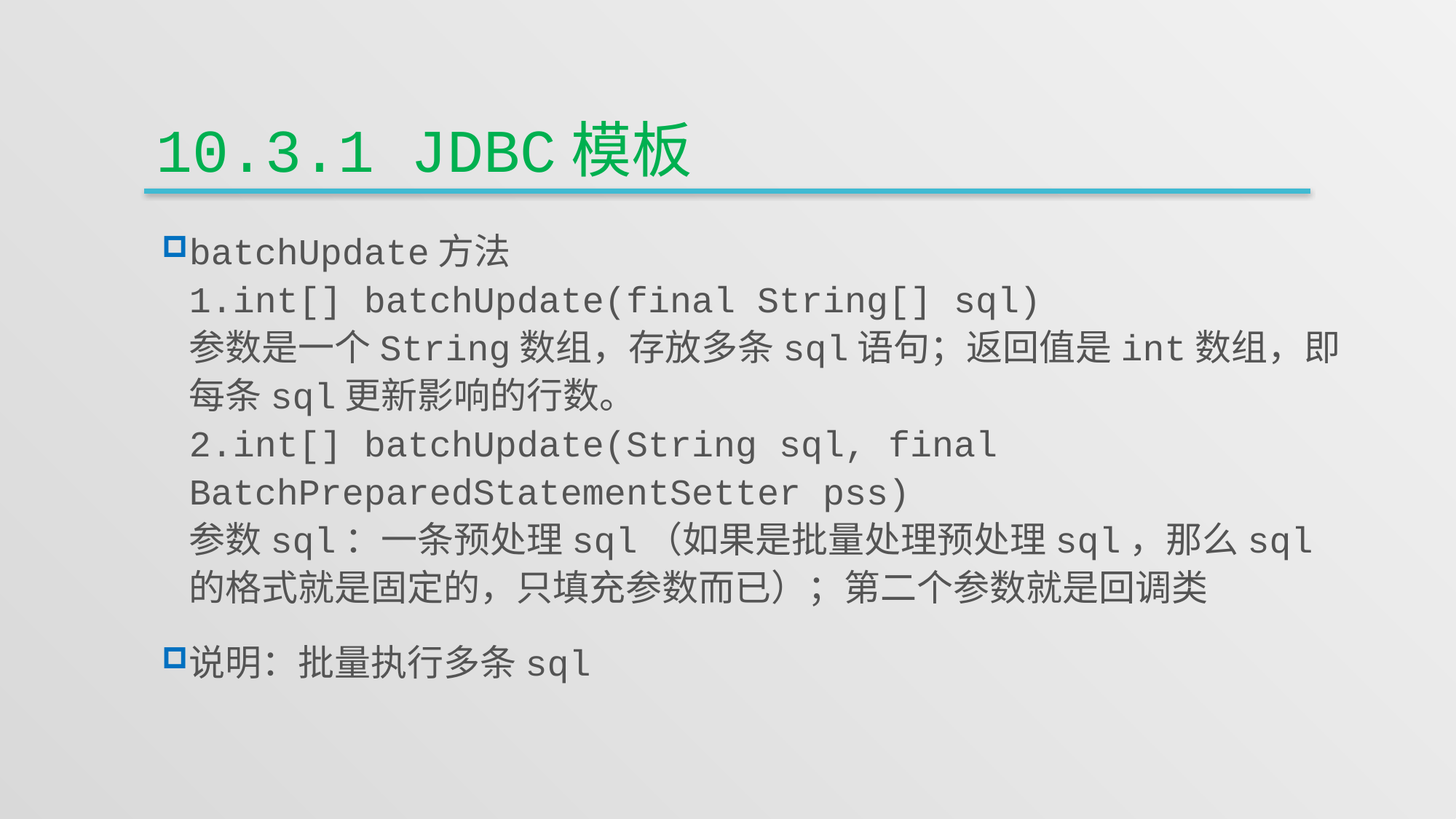

# 10.3.1 JDBC模板
batchUpdate方法
1.int[] batchUpdate(final String[] sql)
参数是一个String数组，存放多条sql语句；返回值是int数组，即每条sql更新影响的行数。
2.int[] batchUpdate(String sql, final BatchPreparedStatementSetter pss)
参数sql：一条预处理sql（如果是批量处理预处理sql，那么sql的格式就是固定的，只填充参数而已）；第二个参数就是回调类
说明：批量执行多条sql